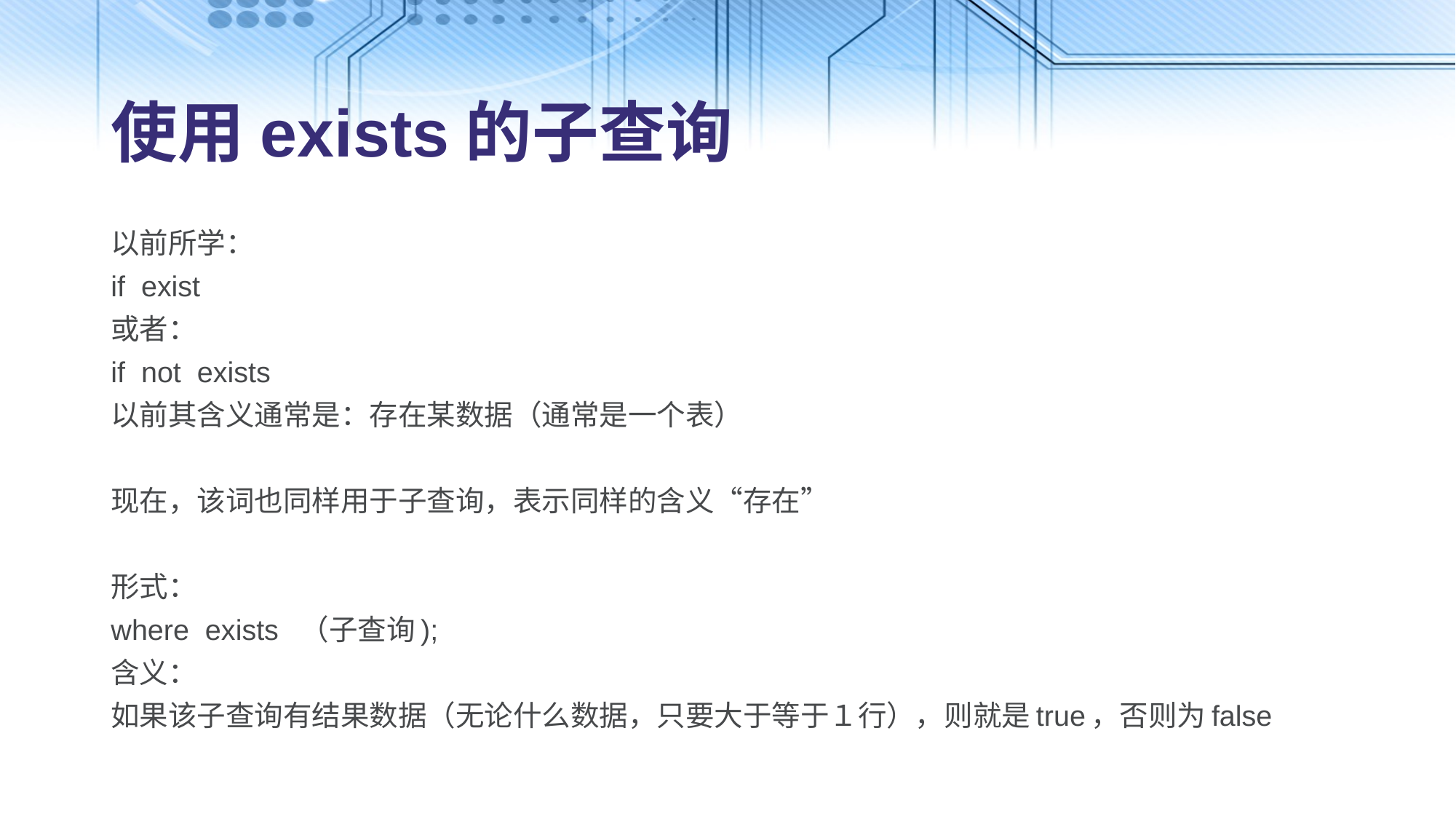

# 使用exists的子查询
以前所学：
if  exist
或者：
if  not  exists
以前其含义通常是：存在某数据（通常是一个表）

现在，该词也同样用于子查询，表示同样的含义“存在”

形式：
where  exists  （子查询);
含义：
如果该子查询有结果数据（无论什么数据，只要大于等于１行），则就是true，否则为false